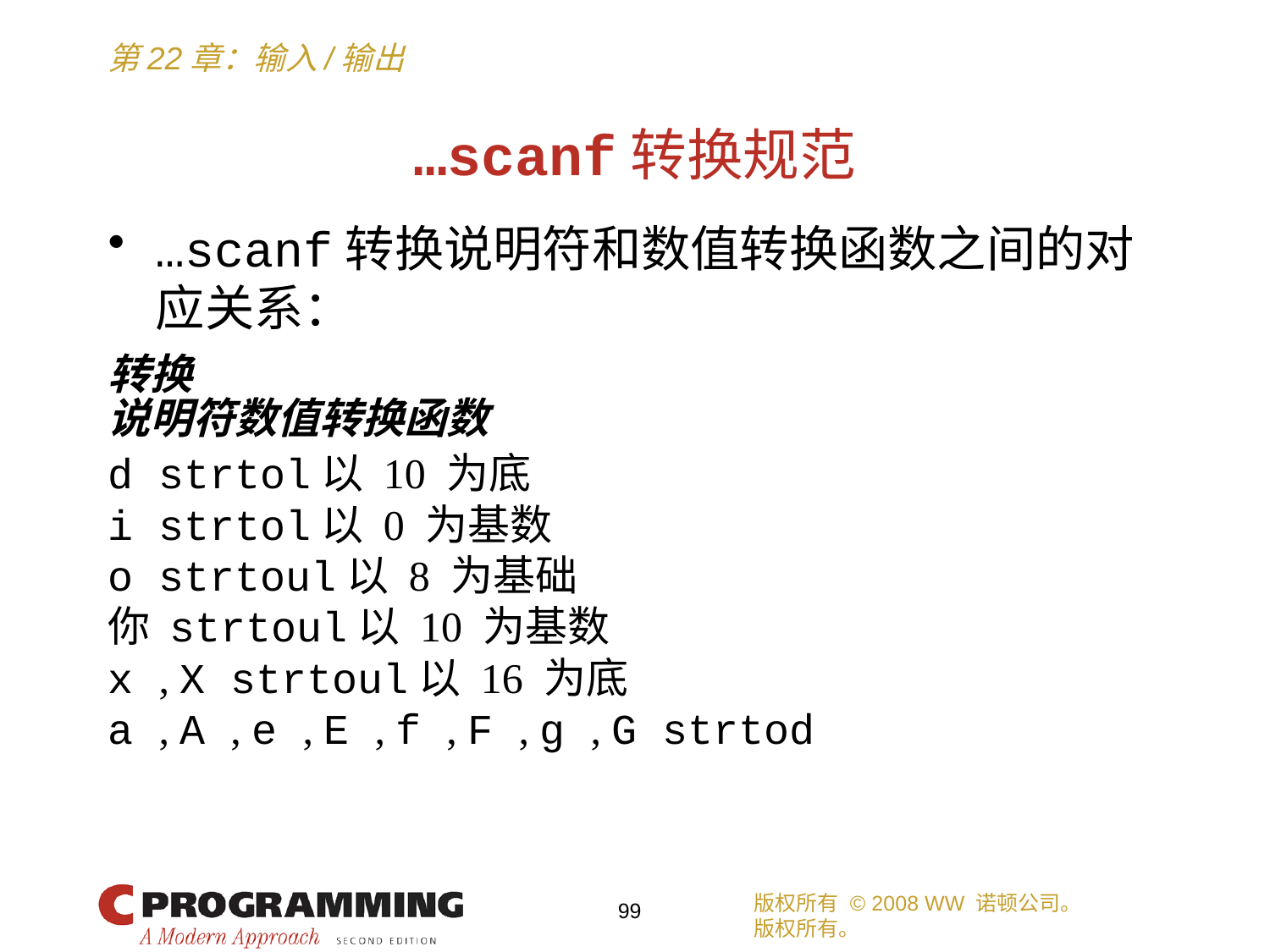

# …scanf转换规范
…scanf转换说明符和数值转换函数之间的对应关系：
转换
说明符数值转换函数
d strtol以 10 为底
i strtol以 0 为基数
o strtoul以 8 为基础
你 strtoul以 10 为基数
x , X strtoul以 16 为底
a , A , e , E , f , F , g , G strtod

版权所有 © 2008 WW 诺顿公司。
版权所有。
99